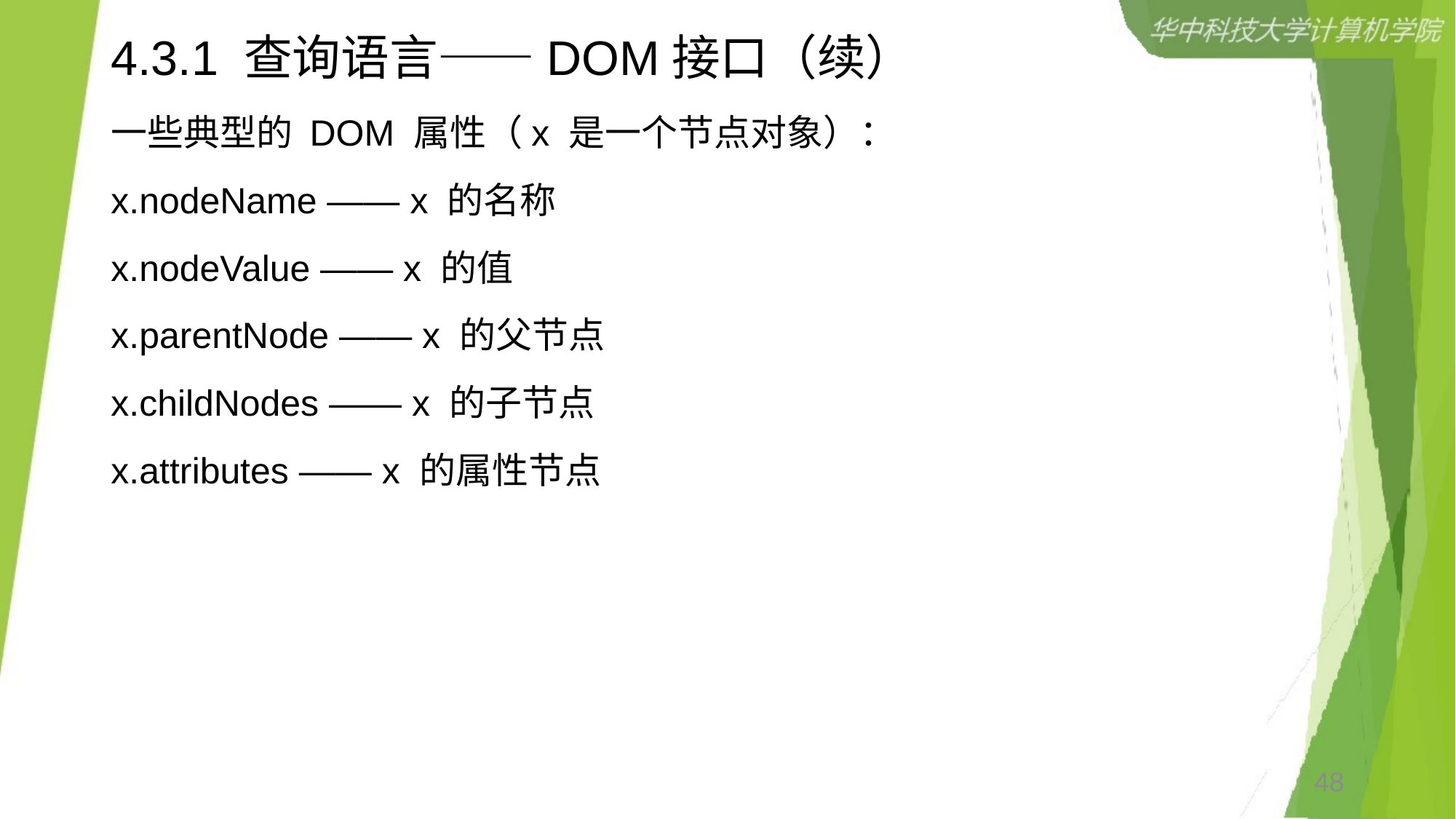

# 4.3.1 查询语言——DOM接口（续）
一些典型的 DOM 属性（x 是一个节点对象）：
x.nodeName —— x 的名称
x.nodeValue —— x 的值
x.parentNode —— x 的父节点
x.childNodes —— x 的子节点
x.attributes —— x 的属性节点
48